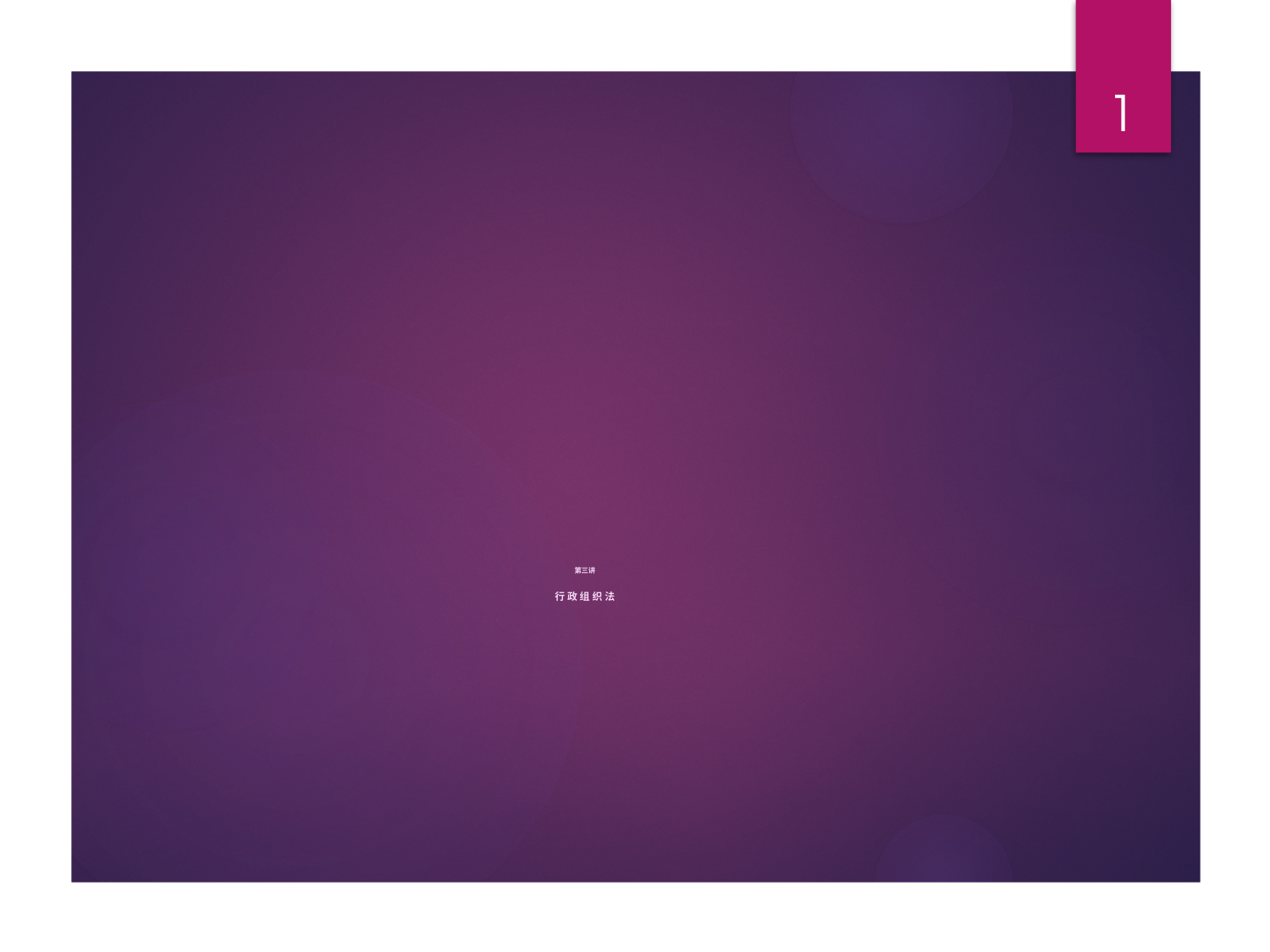

1
# 第三讲 行 政 组 织 法